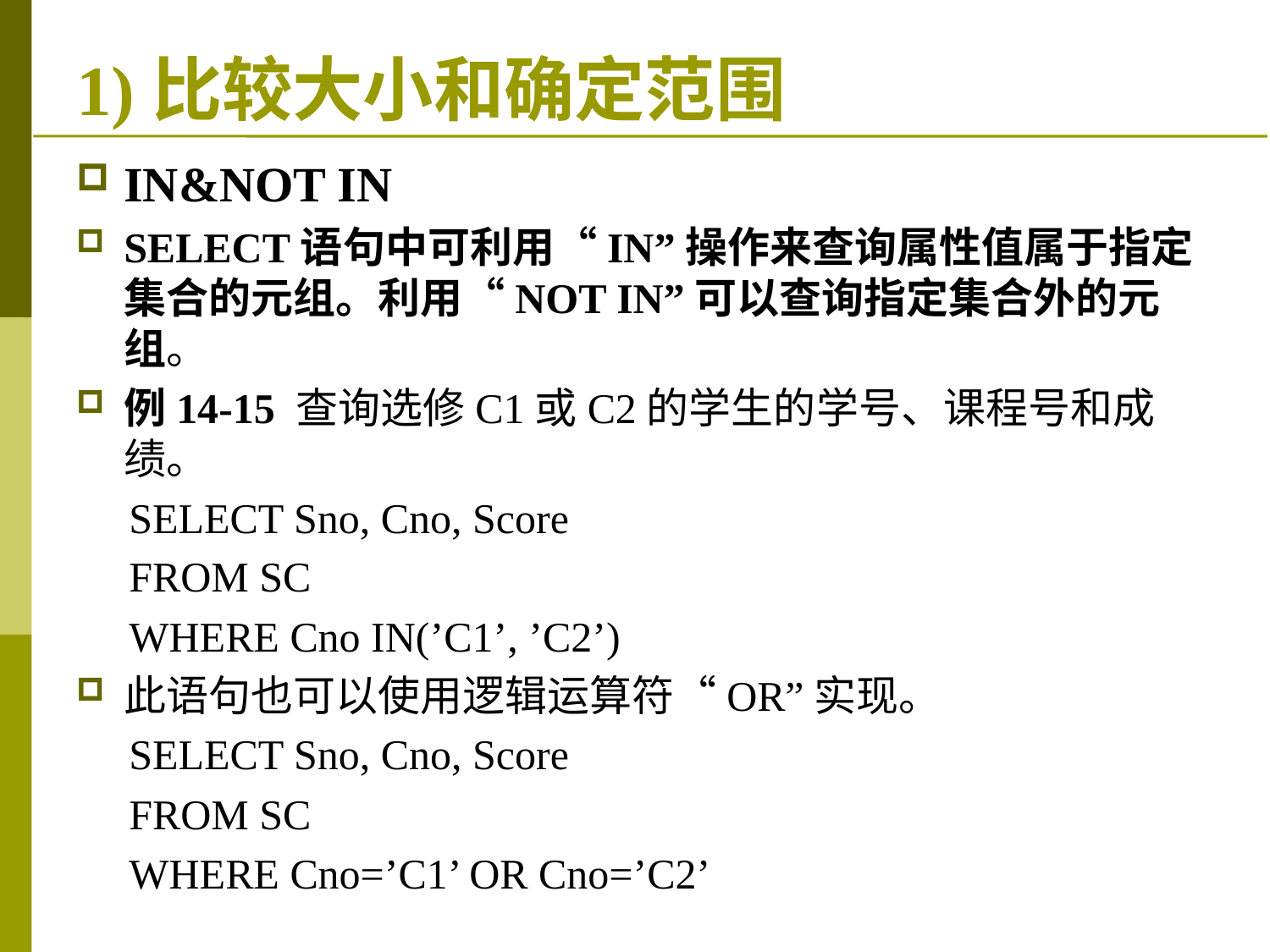

# 1)比较大小和确定范围
IN&NOT IN
SELECT语句中可利用“IN”操作来查询属性值属于指定集合的元组。利用“NOT IN”可以查询指定集合外的元组。
例14-15 查询选修C1或C2的学生的学号、课程号和成绩。
     SELECT Sno, Cno, Score
     FROM SC
     WHERE Cno IN(’C1’, ’C2’)
此语句也可以使用逻辑运算符“OR”实现。
     SELECT Sno, Cno, Score
     FROM SC
     WHERE Cno=’C1’ OR Cno=’C2’